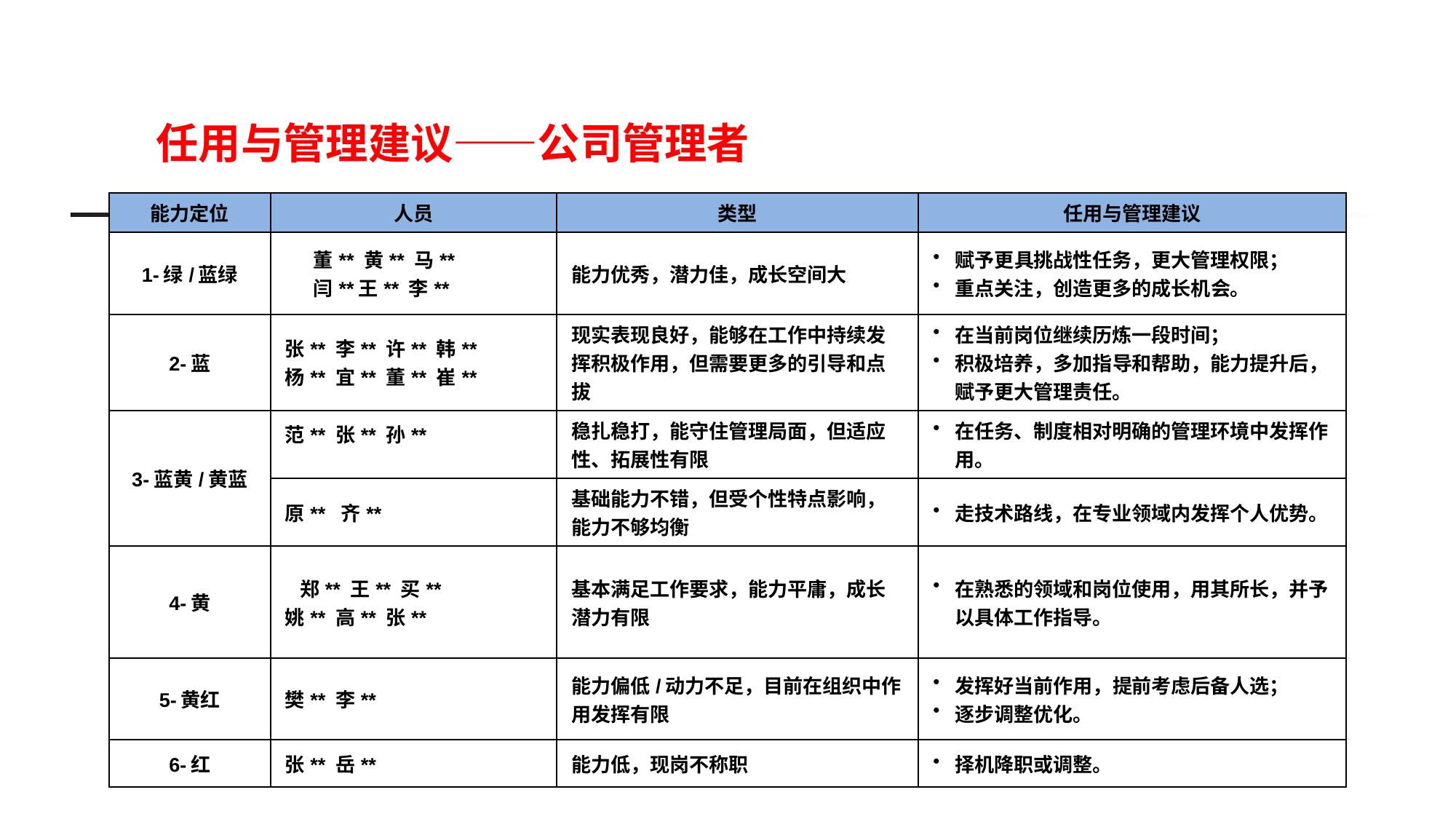

任用与管理建议——公司管理者
| 能力定位 | 人员 | 类型 | 任用与管理建议 |
| --- | --- | --- | --- |
| 1-绿/蓝绿 | 董\*\* 黄\*\* 马\*\* 闫\*\*王\*\* 李\*\* | 能力优秀，潜力佳，成长空间大 | 赋予更具挑战性任务，更大管理权限； 重点关注，创造更多的成长机会。 |
| 2-蓝 | 张\*\* 李\*\* 许\*\* 韩\*\* 杨\*\* 宜\*\* 董\*\* 崔\*\* | 现实表现良好，能够在工作中持续发挥积极作用，但需要更多的引导和点拔 | 在当前岗位继续历炼一段时间； 积极培养，多加指导和帮助，能力提升后，赋予更大管理责任。 |
| 3-蓝黄/黄蓝 | 范\*\* 张\*\* 孙\*\* | 稳扎稳打，能守住管理局面，但适应性、拓展性有限 | 在任务、制度相对明确的管理环境中发挥作用。 |
|  | 原\*\* 齐\*\* | 基础能力不错，但受个性特点影响，能力不够均衡 | 走技术路线，在专业领域内发挥个人优势。 |
| 4-黄 | 郑\*\* 王\*\* 买\*\* 姚\*\* 高\*\* 张\*\* | 基本满足工作要求，能力平庸，成长潜力有限 | 在熟悉的领域和岗位使用，用其所长，并予以具体工作指导。 |
| 5-黄红 | 樊\*\* 李\*\* | 能力偏低/动力不足，目前在组织中作用发挥有限 | 发挥好当前作用，提前考虑后备人选； 逐步调整优化。 |
| 6-红 | 张\*\* 岳\*\* | 能力低，现岗不称职 | 择机降职或调整。 |

41